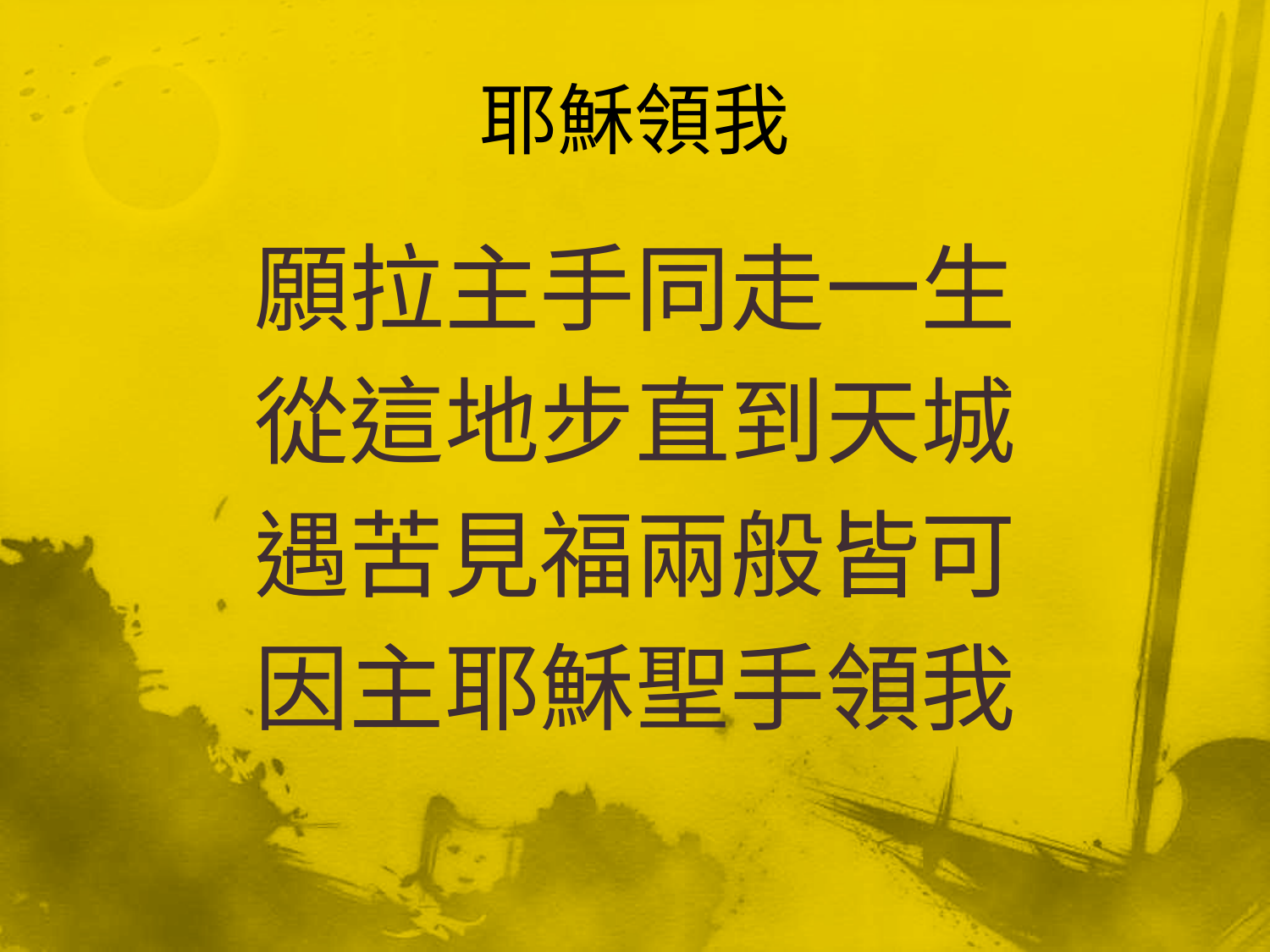

# 耶穌領我
願拉主手同走一生
從這地步直到天城
遇苦見福兩般皆可
因主耶穌聖手領我